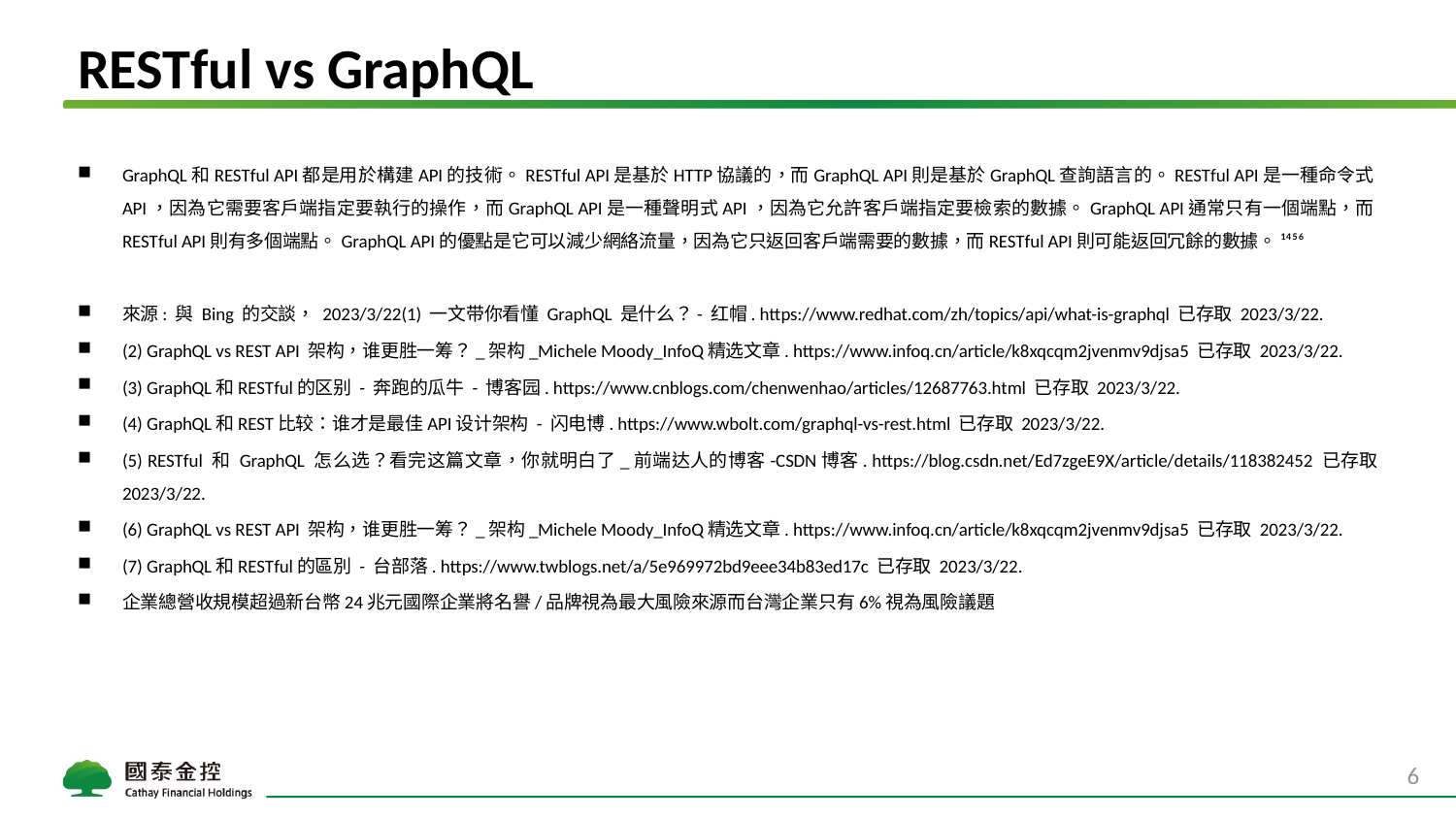

# RESTful vs GraphQL
GraphQL和RESTful API都是用於構建API的技術。RESTful API是基於HTTP協議的，而GraphQL API則是基於GraphQL查詢語言的。RESTful API是一種命令式API，因為它需要客戶端指定要執行的操作，而GraphQL API是一種聲明式API，因為它允許客戶端指定要檢索的數據。GraphQL API通常只有一個端點，而RESTful API則有多個端點。GraphQL API的優點是它可以減少網絡流量，因為它只返回客戶端需要的數據，而RESTful API則可能返回冗餘的數據。¹⁴⁵⁶

來源: 與 Bing 的交談， 2023/3/22(1) 一文带你看懂 GraphQL 是什么？- 红帽. https://www.redhat.com/zh/topics/api/what-is-graphql 已存取 2023/3/22.
(2) GraphQL vs REST API 架构，谁更胜一筹？_架构_Michele Moody_InfoQ精选文章. https://www.infoq.cn/article/k8xqcqm2jvenmv9djsa5 已存取 2023/3/22.
(3) GraphQL和RESTful的区别 - 奔跑的瓜牛 - 博客园. https://www.cnblogs.com/chenwenhao/articles/12687763.html 已存取 2023/3/22.
(4) GraphQL和REST比较：谁才是最佳API设计架构 - 闪电博. https://www.wbolt.com/graphql-vs-rest.html 已存取 2023/3/22.
(5) RESTful 和 GraphQL 怎么选？看完这篇文章，你就明白了_前端达人的博客-CSDN博客. https://blog.csdn.net/Ed7zgeE9X/article/details/118382452 已存取 2023/3/22.
(6) GraphQL vs REST API 架构，谁更胜一筹？_架构_Michele Moody_InfoQ精选文章. https://www.infoq.cn/article/k8xqcqm2jvenmv9djsa5 已存取 2023/3/22.
(7) GraphQL和RESTful的區別 - 台部落. https://www.twblogs.net/a/5e969972bd9eee34b83ed17c 已存取 2023/3/22.
企業總營收規模超過新台幣24兆元國際企業將名譽/品牌視為最大風險來源而台灣企業只有6%視為風險議題
6